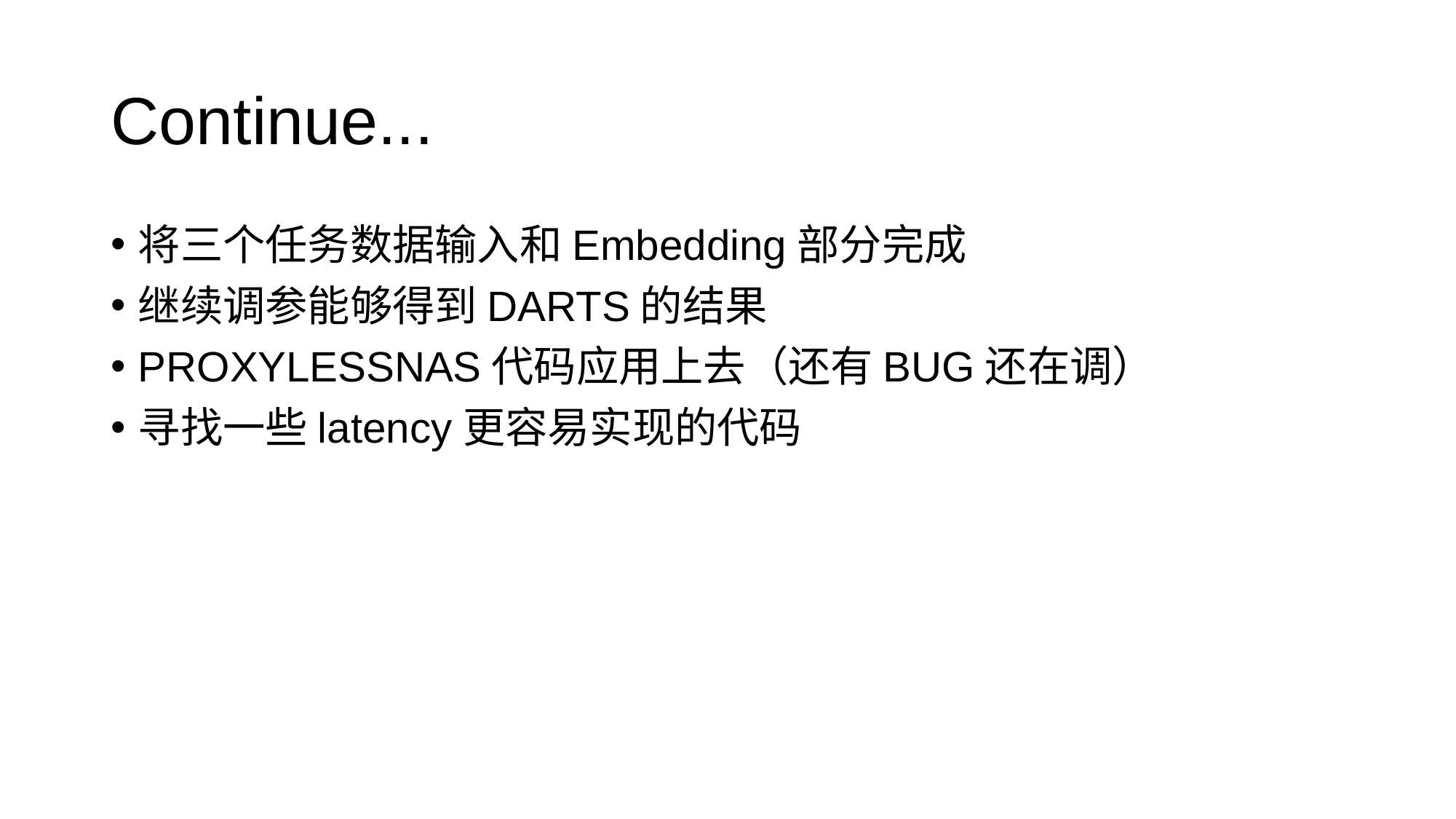

# Continue...
将三个任务数据输入和Embedding部分完成
继续调参能够得到DARTS的结果
PROXYLESSNAS代码应用上去（还有BUG还在调）
寻找一些latency更容易实现的代码